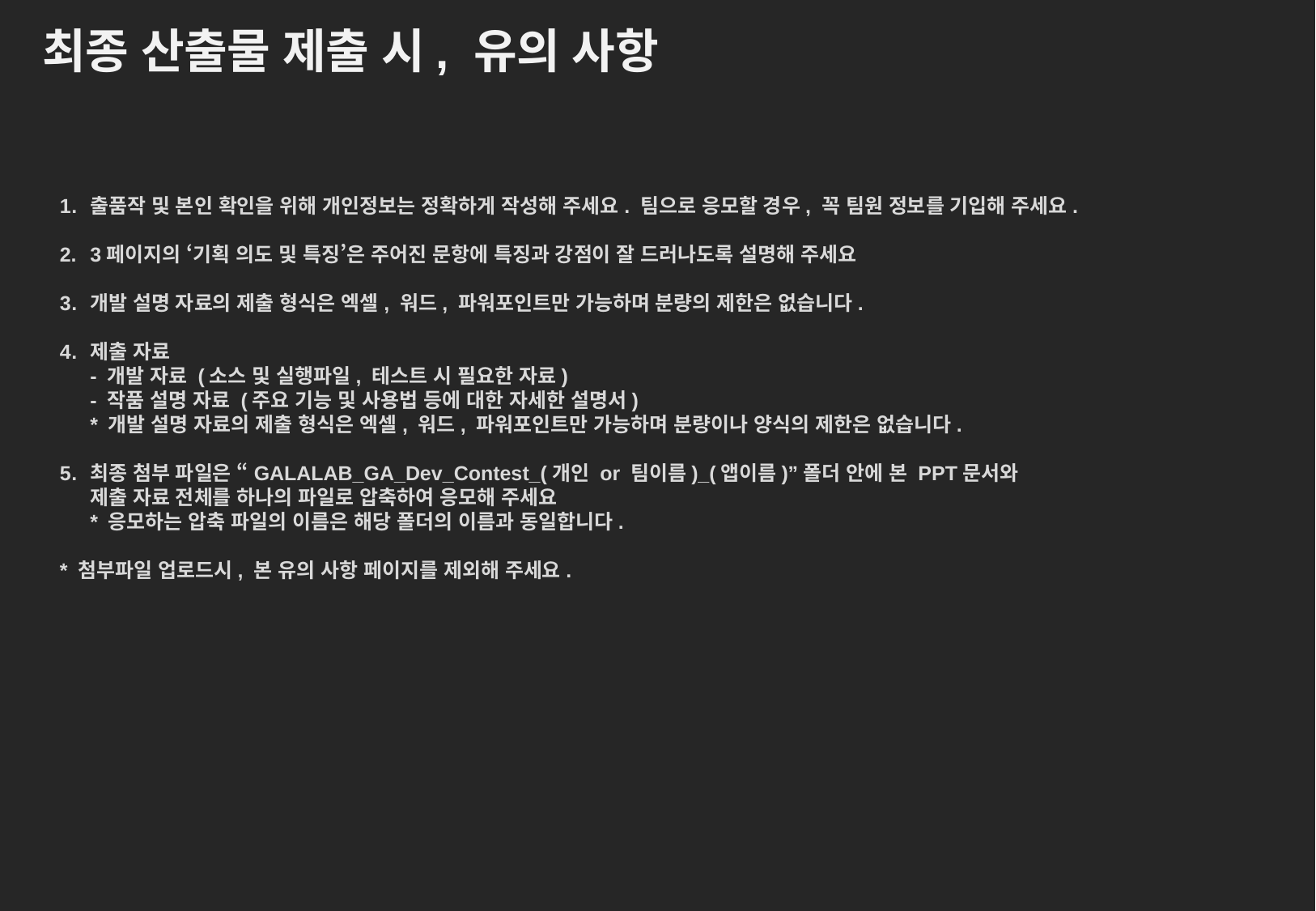

최종 산출물 제출 시, 유의 사항
출품작 및 본인 확인을 위해 개인정보는 정확하게 작성해 주세요. 팀으로 응모할 경우, 꼭 팀원 정보를 기입해 주세요.

3페이지의 ‘기획 의도 및 특징’은 주어진 문항에 특징과 강점이 잘 드러나도록 설명해 주세요

개발 설명 자료의 제출 형식은 엑셀, 워드, 파워포인트만 가능하며 분량의 제한은 없습니다.

제출 자료
- 개발 자료 (소스 및 실행파일, 테스트 시 필요한 자료)
- 작품 설명 자료 (주요 기능 및 사용법 등에 대한 자세한 설명서)
* 개발 설명 자료의 제출 형식은 엑셀, 워드, 파워포인트만 가능하며 분량이나 양식의 제한은 없습니다.

최종 첨부 파일은 “GALALAB_GA_Dev_Contest_(개인 or 팀이름)_(앱이름)”폴더 안에 본 PPT문서와
제출 자료 전체를 하나의 파일로 압축하여 응모해 주세요
* 응모하는 압축 파일의 이름은 해당 폴더의 이름과 동일합니다.

* 첨부파일 업로드시, 본 유의 사항 페이지를 제외해 주세요.